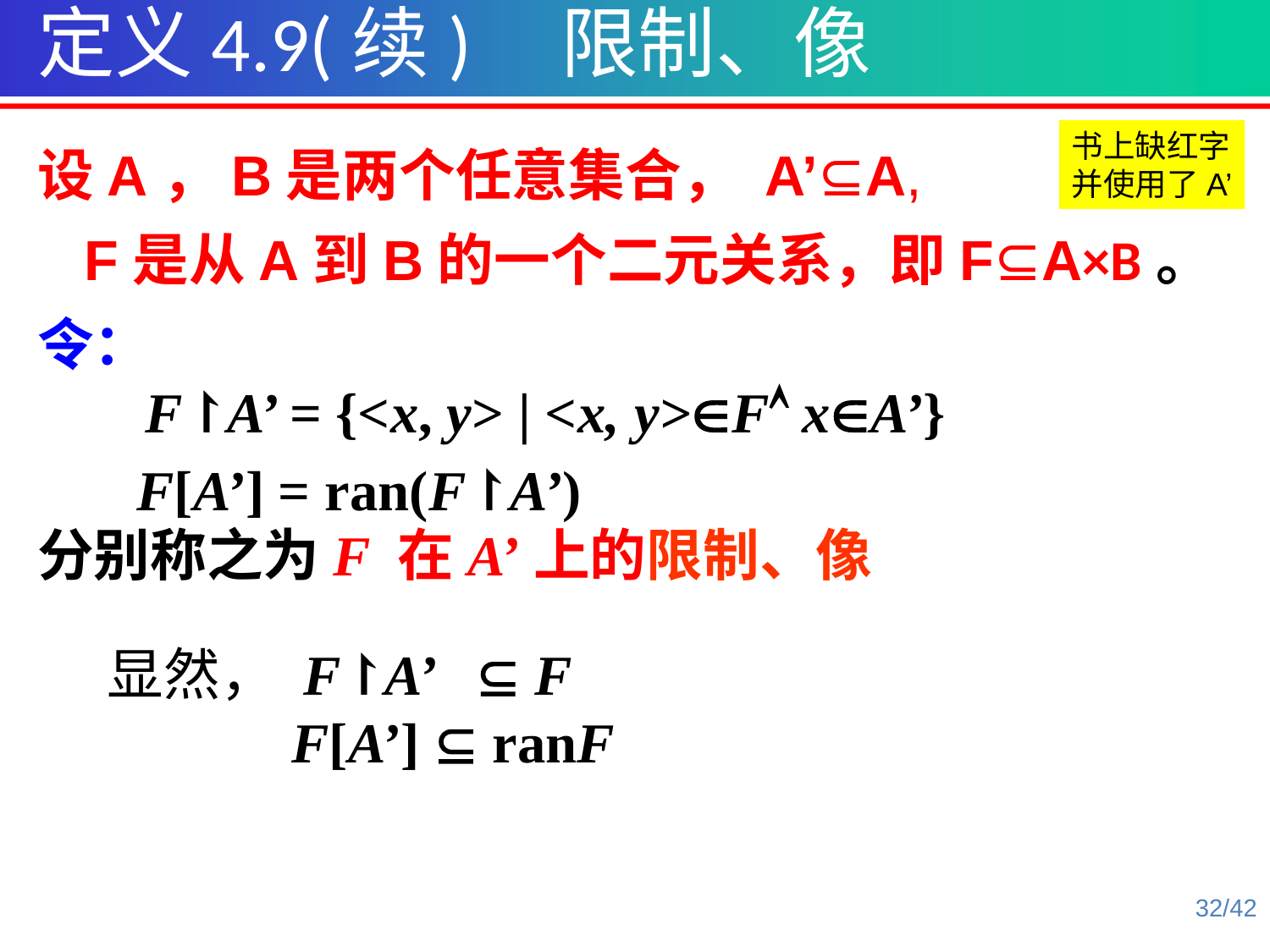

定义4.9(续)    限制、像
设A，B是两个任意集合， A’⊆A,
   F是从A到B的一个二元关系，即F⊆A×B。
令：
       F↾A’ = {<x, y> | <x, y>∈F∧ x∈A’}
       F[A’] = ran(F↾A’)
分别称之为F 在A’上的限制、像
书上缺红字
并使用了A’
显然， F↾A’   ⊆ F
             F[A’] ⊆ ranF

32/42